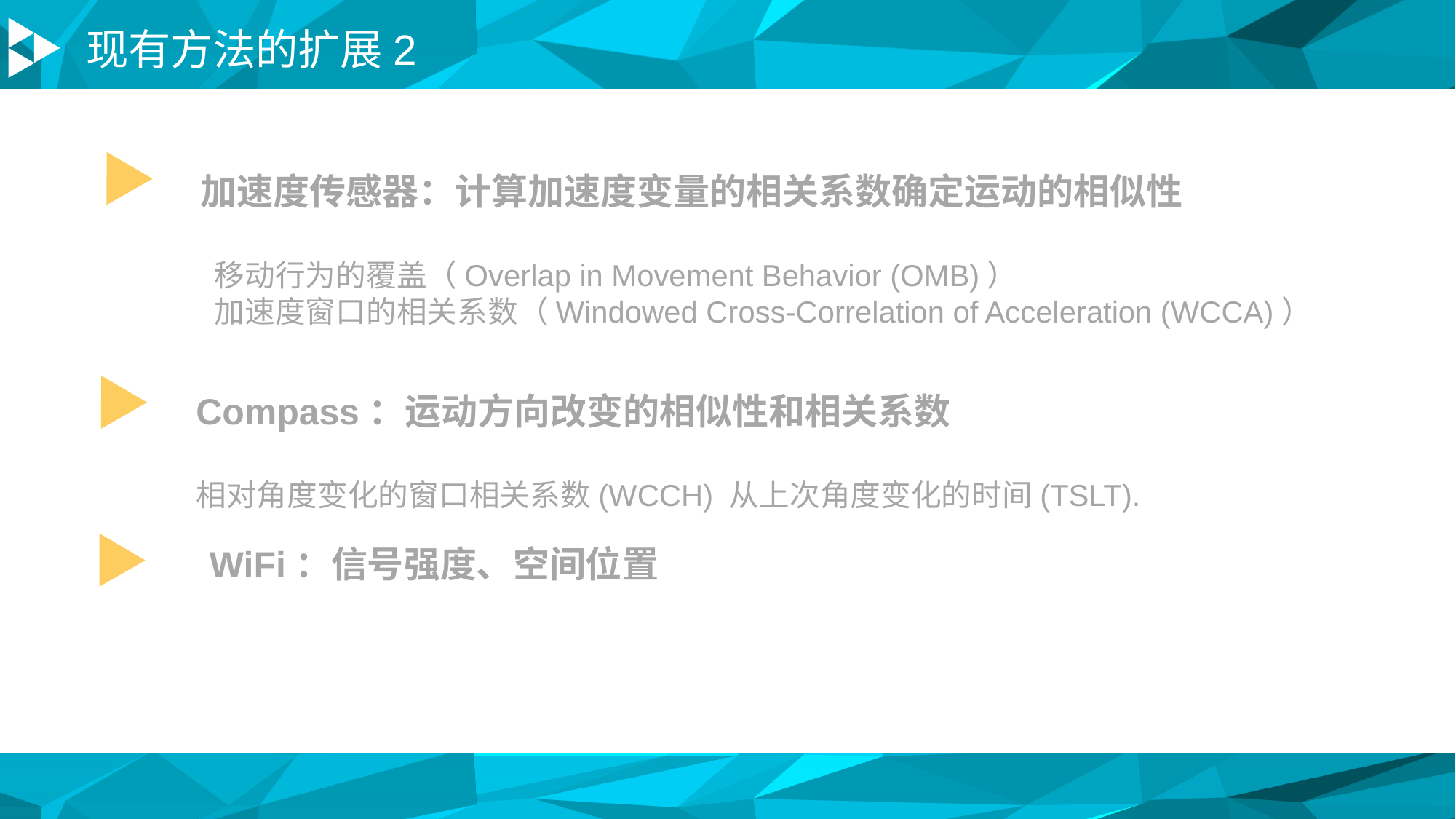

现有方法的扩展2

加速度传感器：计算加速度变量的相关系数确定运动的相似性

 移动行为的覆盖（Overlap in Movement Behavior (OMB)）
 加速度窗口的相关系数（Windowed Cross-Correlation of Acceleration (WCCA)）

Compass：运动方向改变的相似性和相关系数

相对角度变化的窗口相关系数(WCCH) 从上次角度变化的时间(TSLT).

 WiFi：信号强度、空间位置